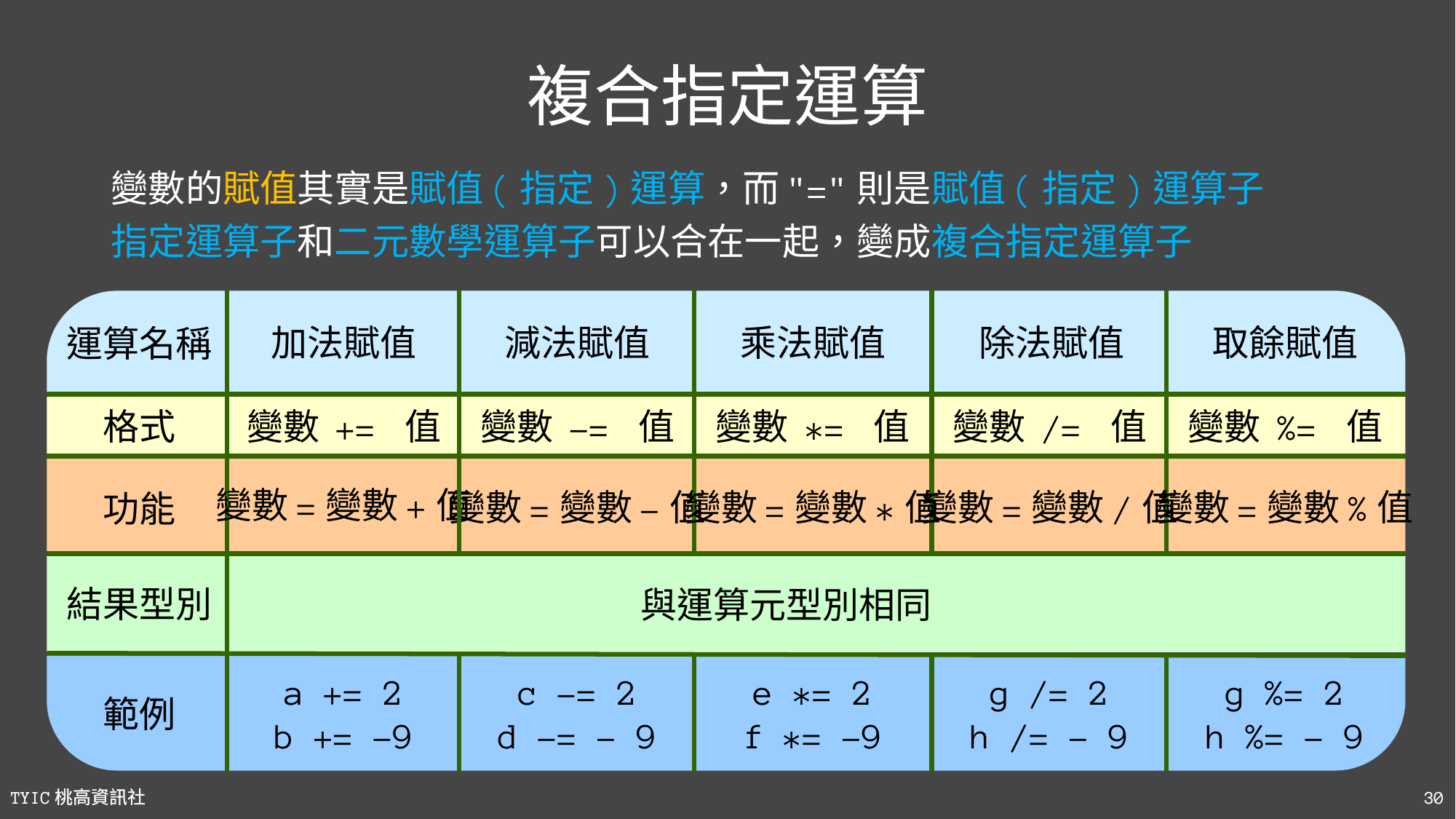

# 複合指定運算
變數的賦值其實是賦值(指定)運算，而"="則是賦值(指定)運算子
指定運算子和二元數學運算子可以合在一起，變成複合指定運算子

加法賦值
減法賦值
乘法賦值
除法賦值
取餘賦值
運算名稱

變數 += 值
變數 -= 值
變數 *= 值
變數 /= 值
變數 %= 值
格式

變數=變數+值
變數=變數-值
變數=變數*值
變數=變數/值
變數=變數%值
功能

結果型別
與運算元型別相同

a += 2
b += -9
c -= 2
d -= - 9
e *= 2
f *= -9
g /= 2
h /= - 9
g %= 2
h %= - 9
範例